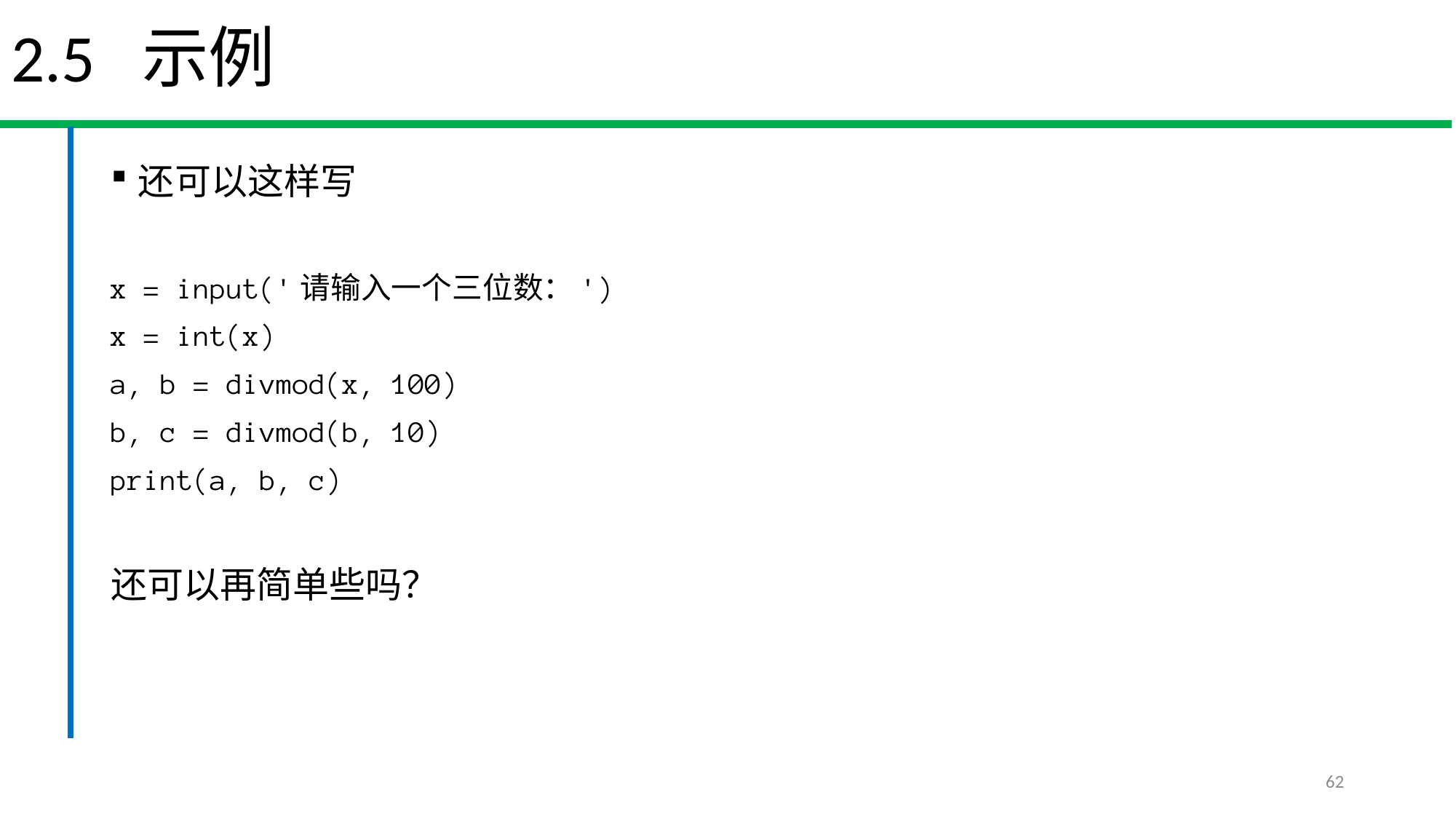

2.5  示例
还可以这样写

x = input('请输入一个三位数：')
x = int(x)
a, b = divmod(x, 100)
b, c = divmod(b, 10)
print(a, b, c)

还可以再简单些吗？
62